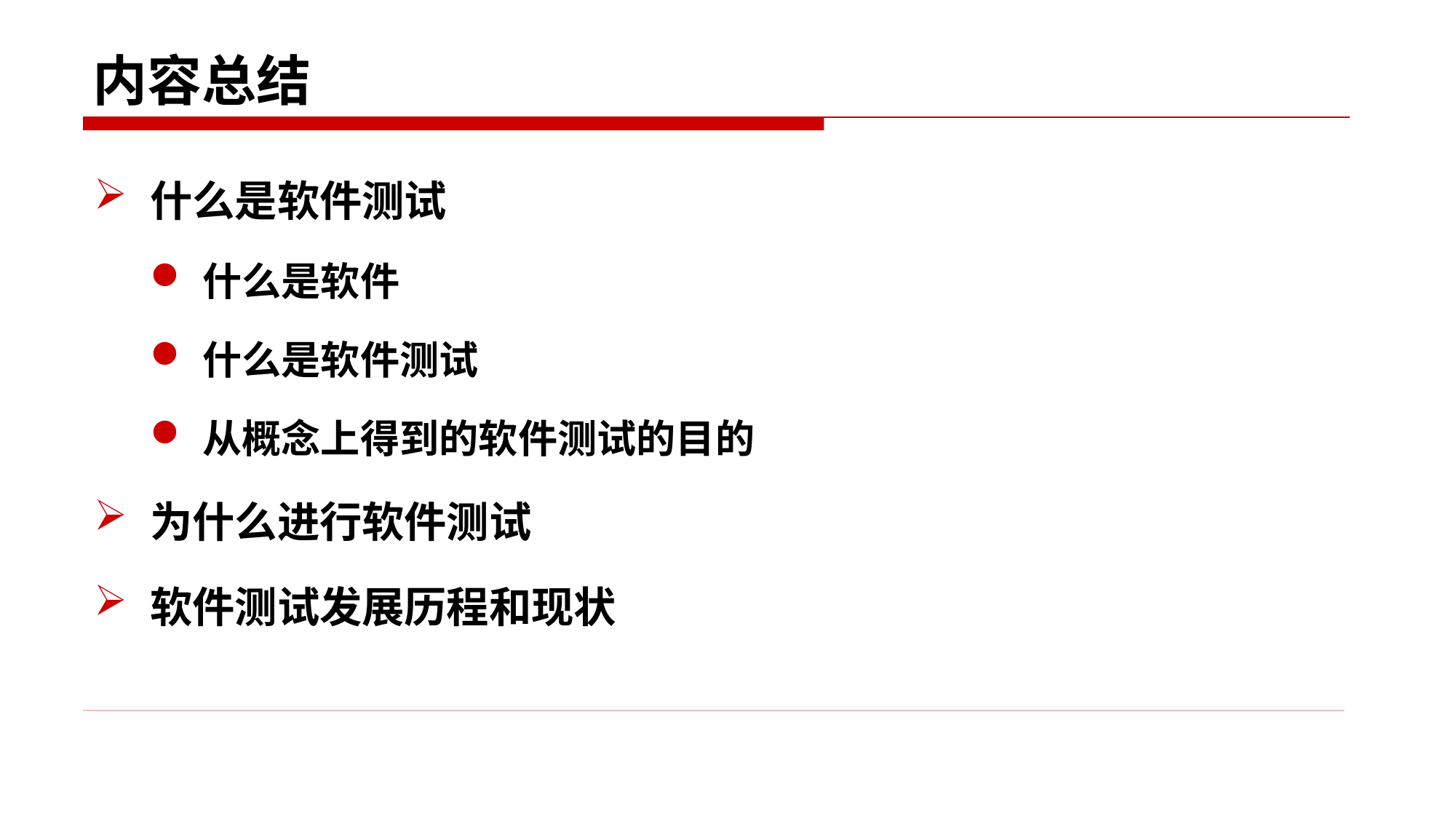

# 内容总结
什么是软件测试
什么是软件
什么是软件测试
从概念上得到的软件测试的目的
为什么进行软件测试
软件测试发展历程和现状